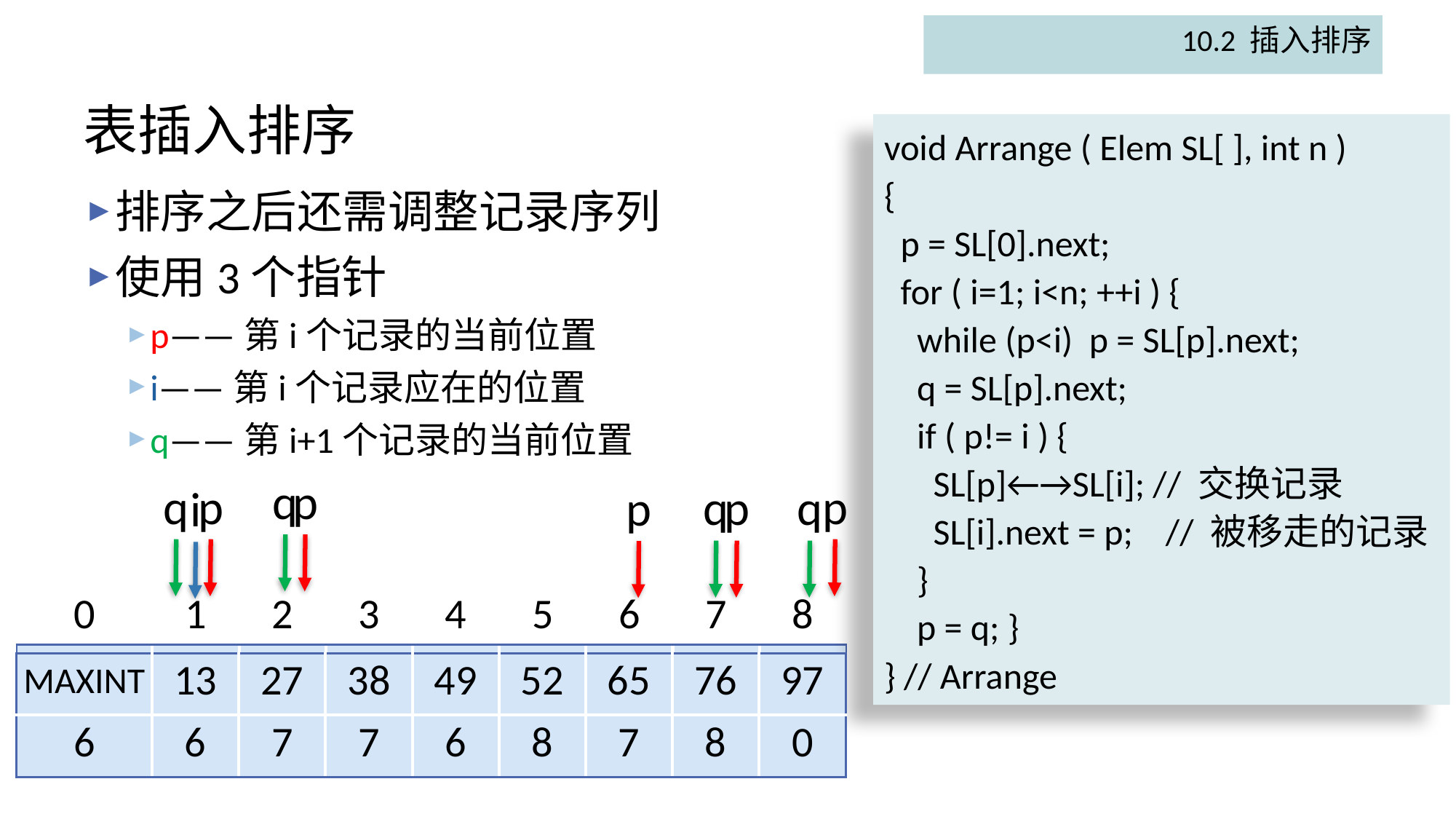

10.2 插入排序
# 表插入排序
void Arrange ( Elem SL[ ], int n )
{
  p = SL[0].next;
  for ( i=1; i<n; ++i ) {
    while (p<i)  p = SL[p].next;
    q = SL[p].next;
    if ( p!= i ) {
      SL[p]←→SL[i]; // 交换记录
      SL[i].next = p;    // 被移走的记录
    }
    p = q; }
} // Arrange
排序之后还需调整记录序列
使用3个指针
p——第i个记录的当前位置
i——第i个记录应在的位置
q——第i+1个记录的当前位置
q
p
q
p
p
q
p
q
p
i
| 0 | 1 | 2 | 3 | 4 | 5 | 6 | 7 | 8 |
| --- | --- | --- | --- | --- | --- | --- | --- | --- |
| MAXINT | 49 | 38 | 65 | 97 | 76 | 13 | 27 | 52 |
| 6 | 8 | 1 | 5 | 0 | 4 | 7 | 2 | 3 |
| MAXINT | 13 | 27 | 38 | 49 | 52 | 65 | 76 | 97 |
| --- | --- | --- | --- | --- | --- | --- | --- | --- |
| 6 | 6 | 7 | 7 | 6 | 8 | 7 | 8 | 0 |
27
49
13
65
97
38
38
49
6
1
2
1
5
7
8
0
6
8
7
7